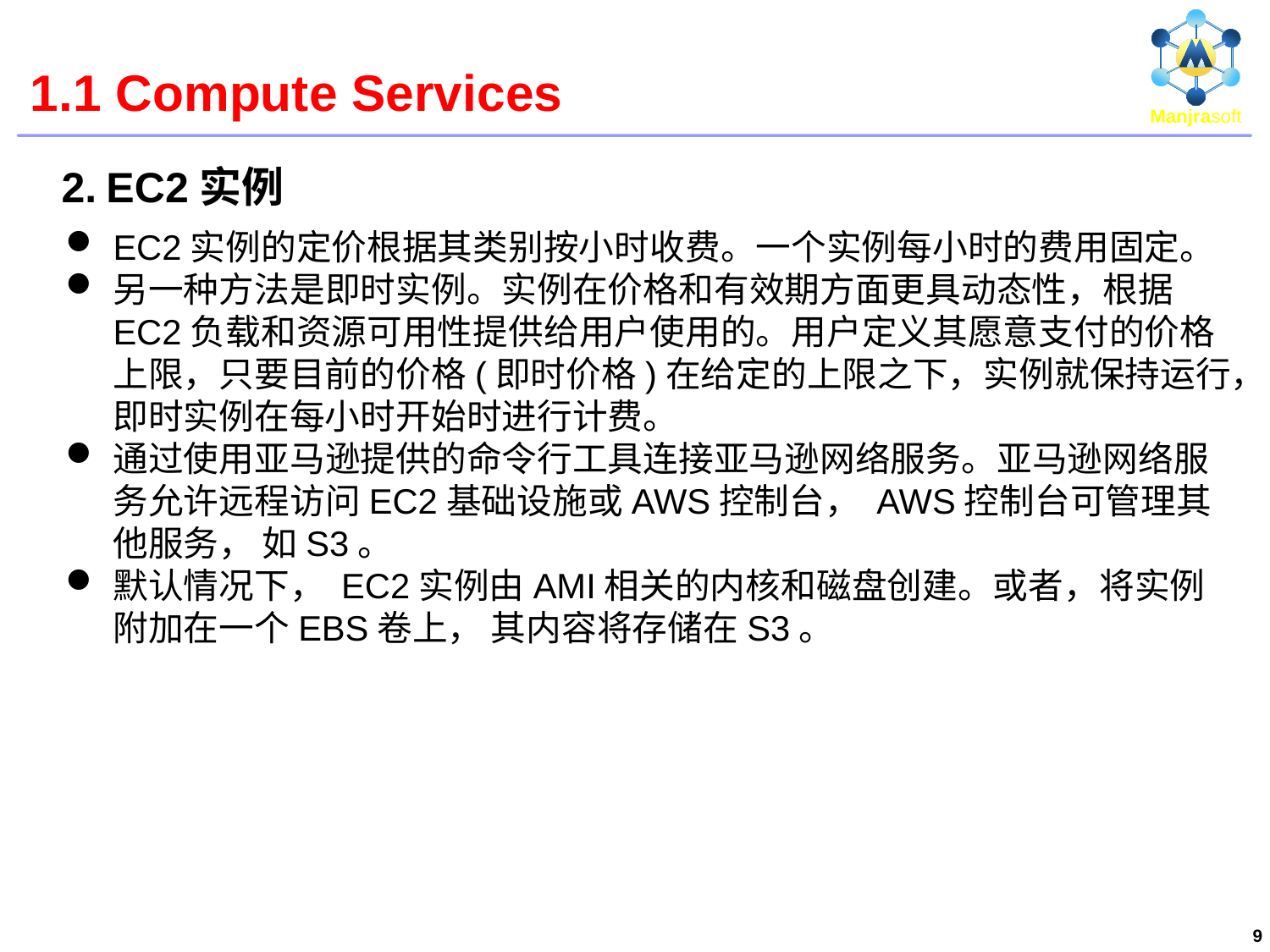

# 1.1 Compute Services
2. EC2实例
EC2实例的定价根据其类别按小时收费。一个实例每小时的费用固定。
另一种方法是即时实例。实例在价格和有效期方面更具动态性，根据EC2负载和资源可用性提供给用户使用的。用户定义其愿意支付的价格上限，只要目前的价格(即时价格)在给定的上限之下，实例就保持运行，即时实例在每小时开始时进行计费。
通过使用亚马逊提供的命令行工具连接亚马逊网络服务。亚马逊网络服务允许远程访问EC2基础设施或AWS控制台， AWS控制台可管理其他服务， 如S3。
默认情况下， EC2实例由AMI相关的内核和磁盘创建。或者，将实例附加在一个EBS卷上， 其内容将存储在S3。
9